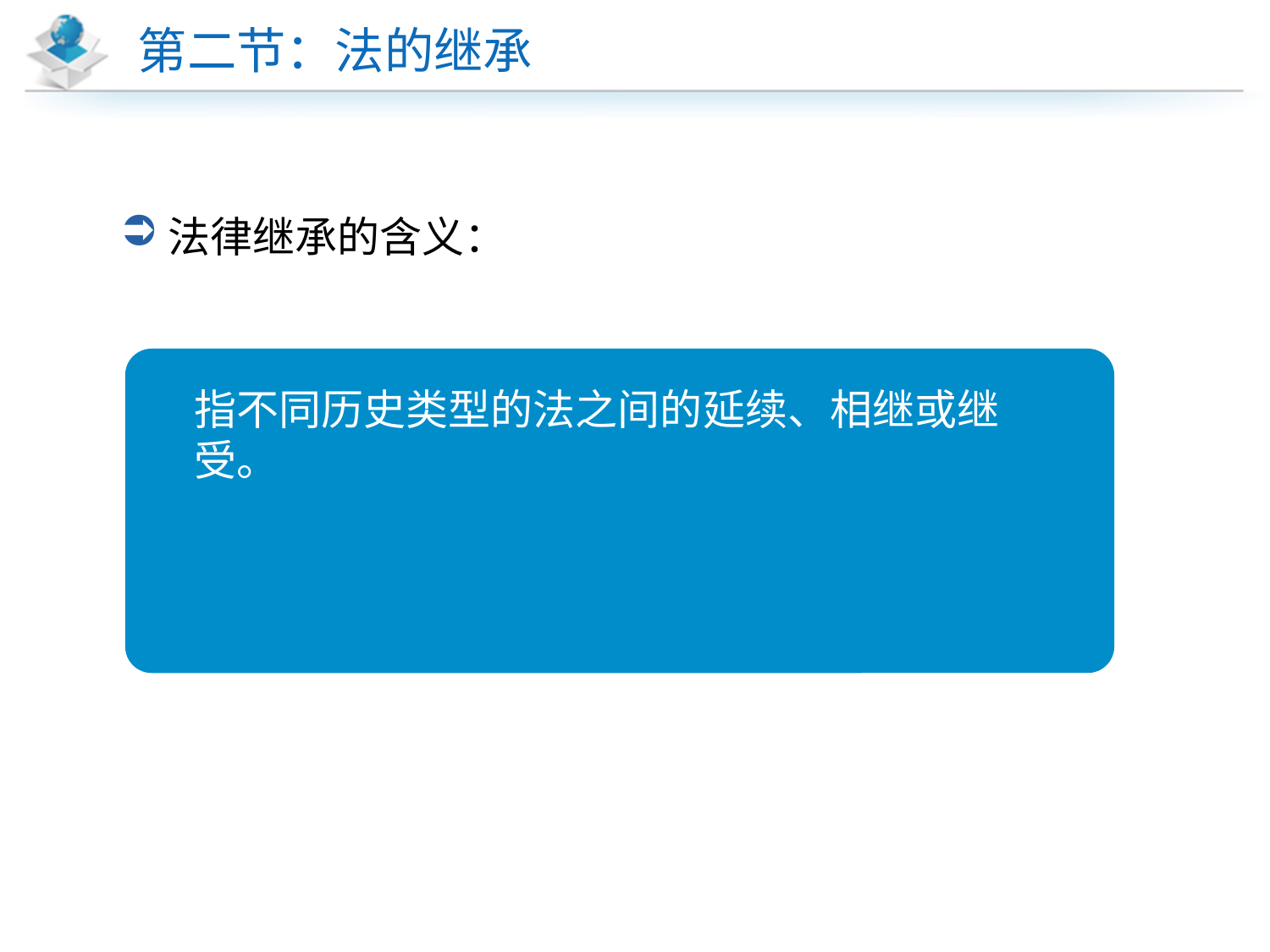

# 第二节：法的继承
法律继承的含义：

指不同历史类型的法之间的延续、相继或继受。